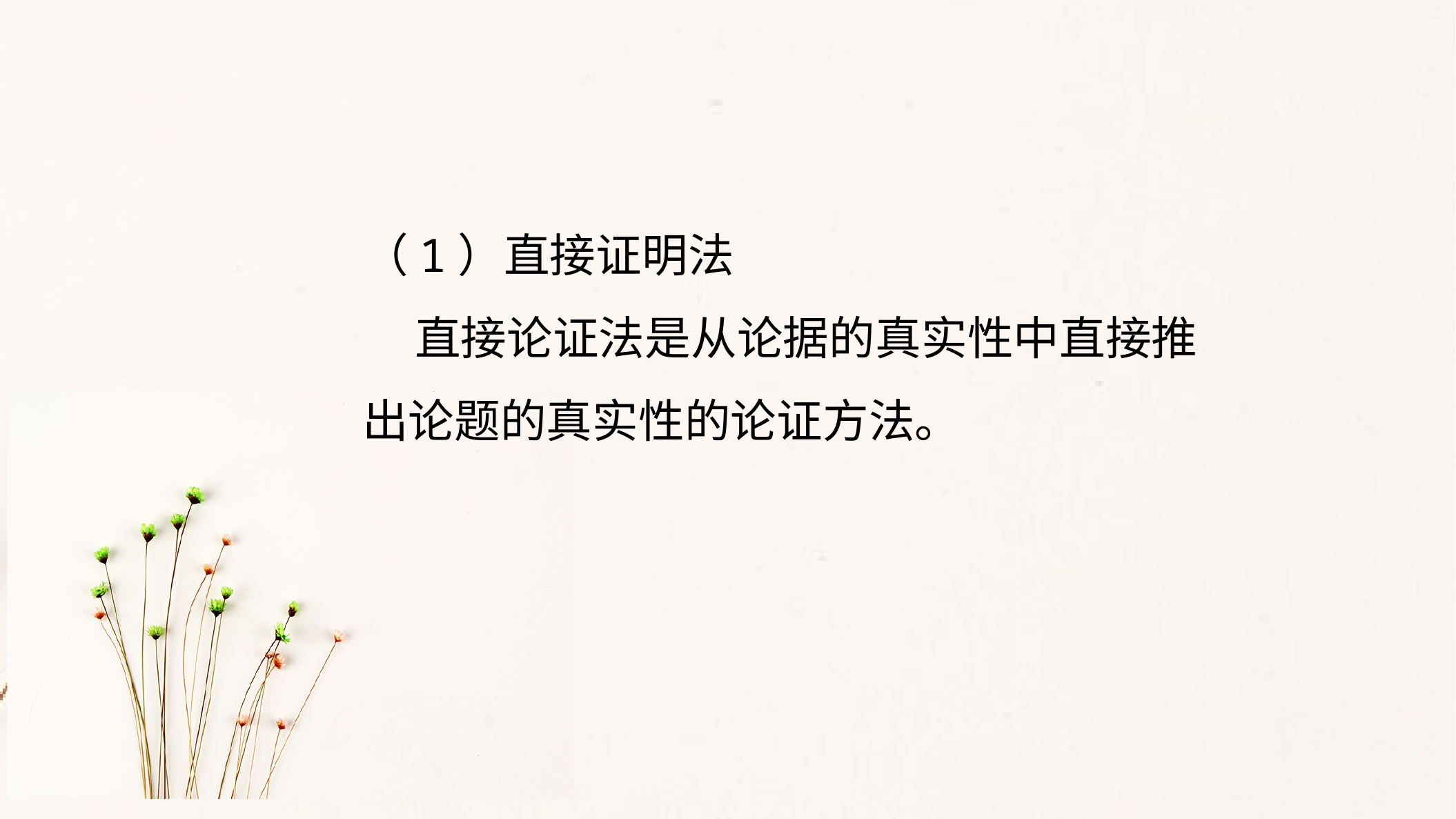

（1）直接证明法
    直接论证法是从论据的真实性中直接推出论题的真实性的论证方法。